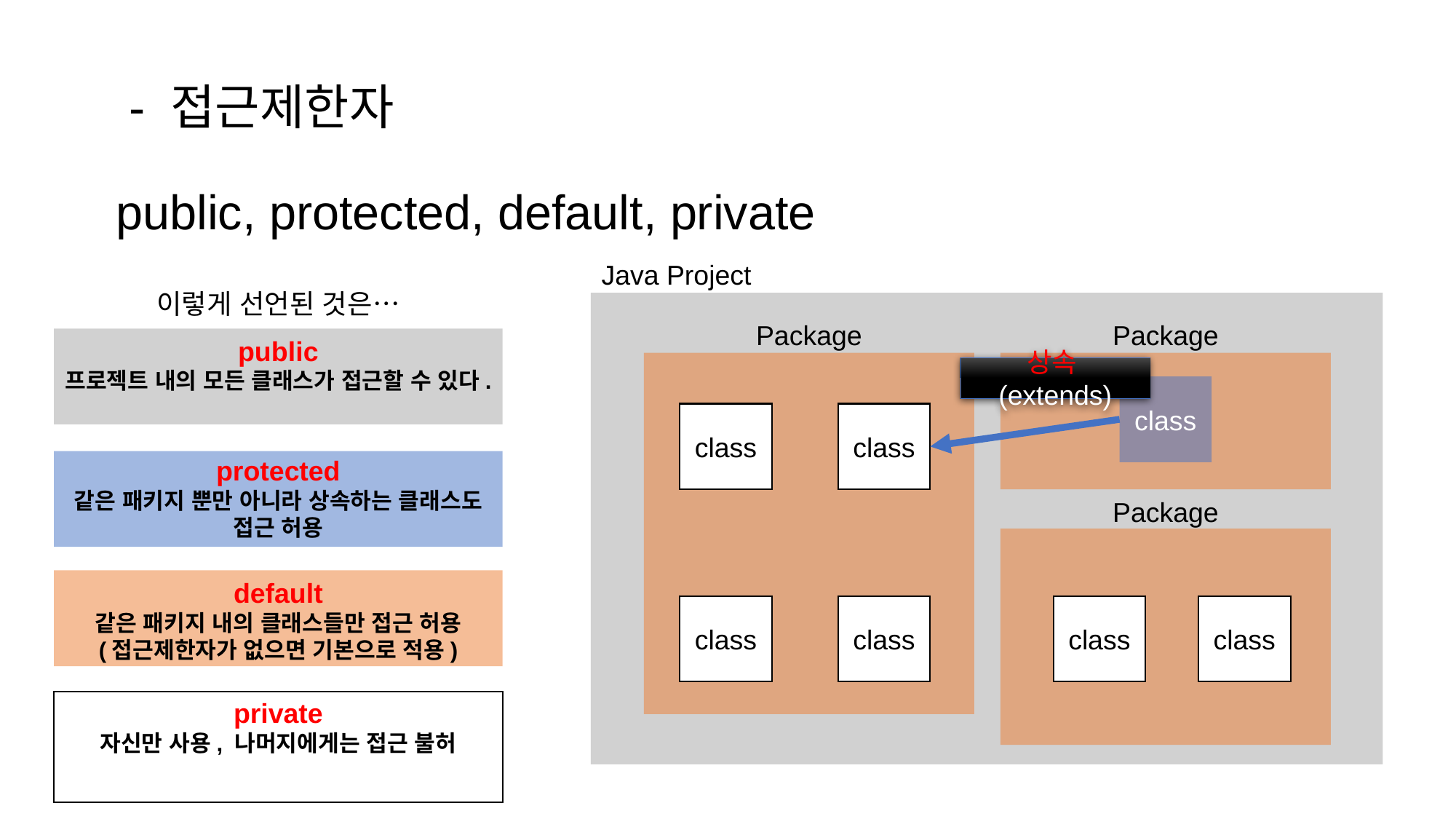

# - 접근제한자 public, protected, default, private
Java Project
이렇게 선언된 것은…

Package
Package

public
프로젝트 내의 모든 클래스가 접근할 수 있다.

상속(extends)
class
class
class
protected
같은 패키지 뿐만 아니라 상속하는 클래스도 접근 허용

Package

default
같은 패키지 내의 클래스들만 접근 허용
(접근제한자가 없으면 기본으로 적용)

class
class
class
class
private
자신만 사용, 나머지에게는 접근 불허